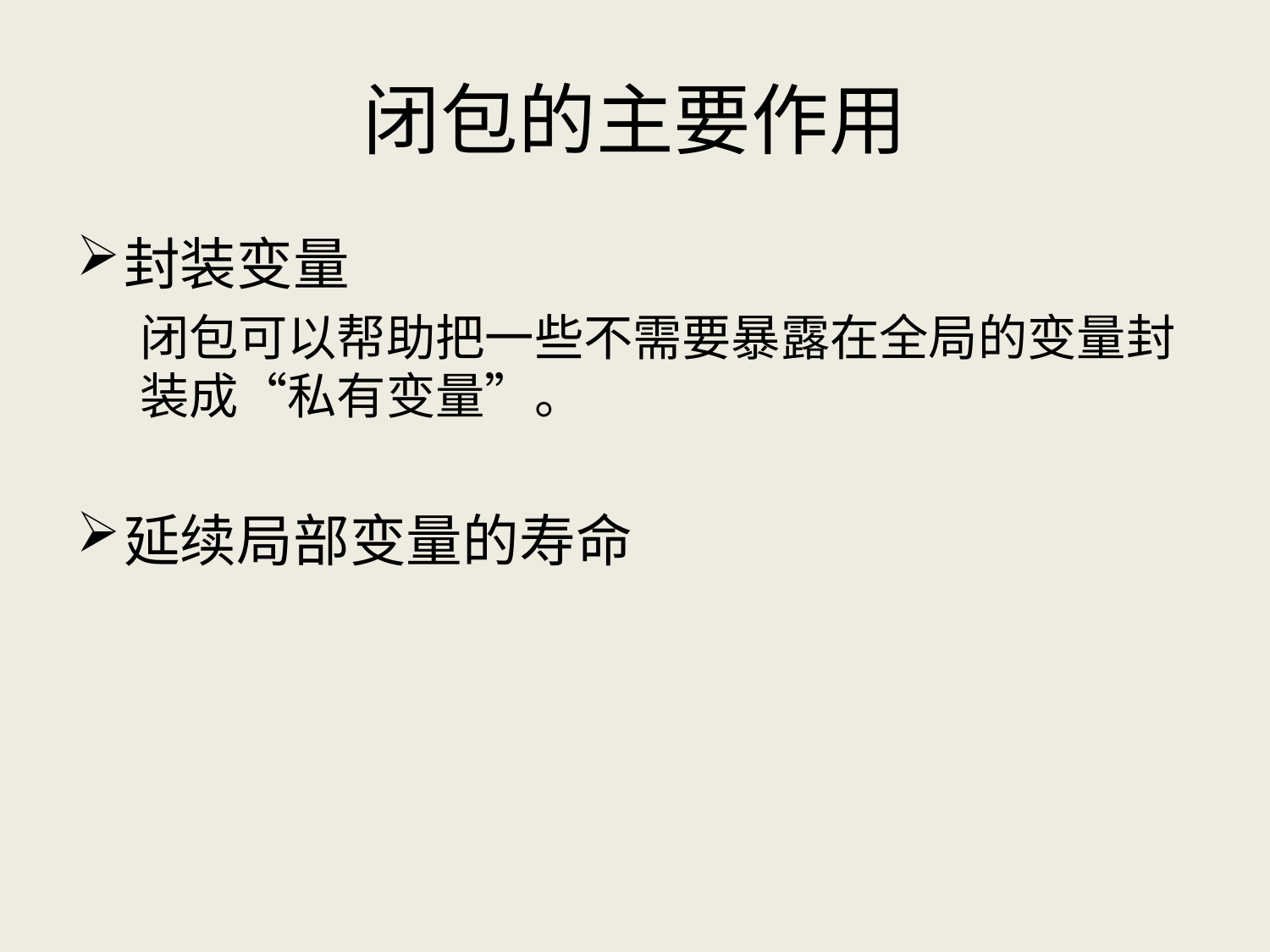

# 闭包的主要作用
封装变量
闭包可以帮助把一些不需要暴露在全局的变量封装成“私有变量”。

延续局部变量的寿命